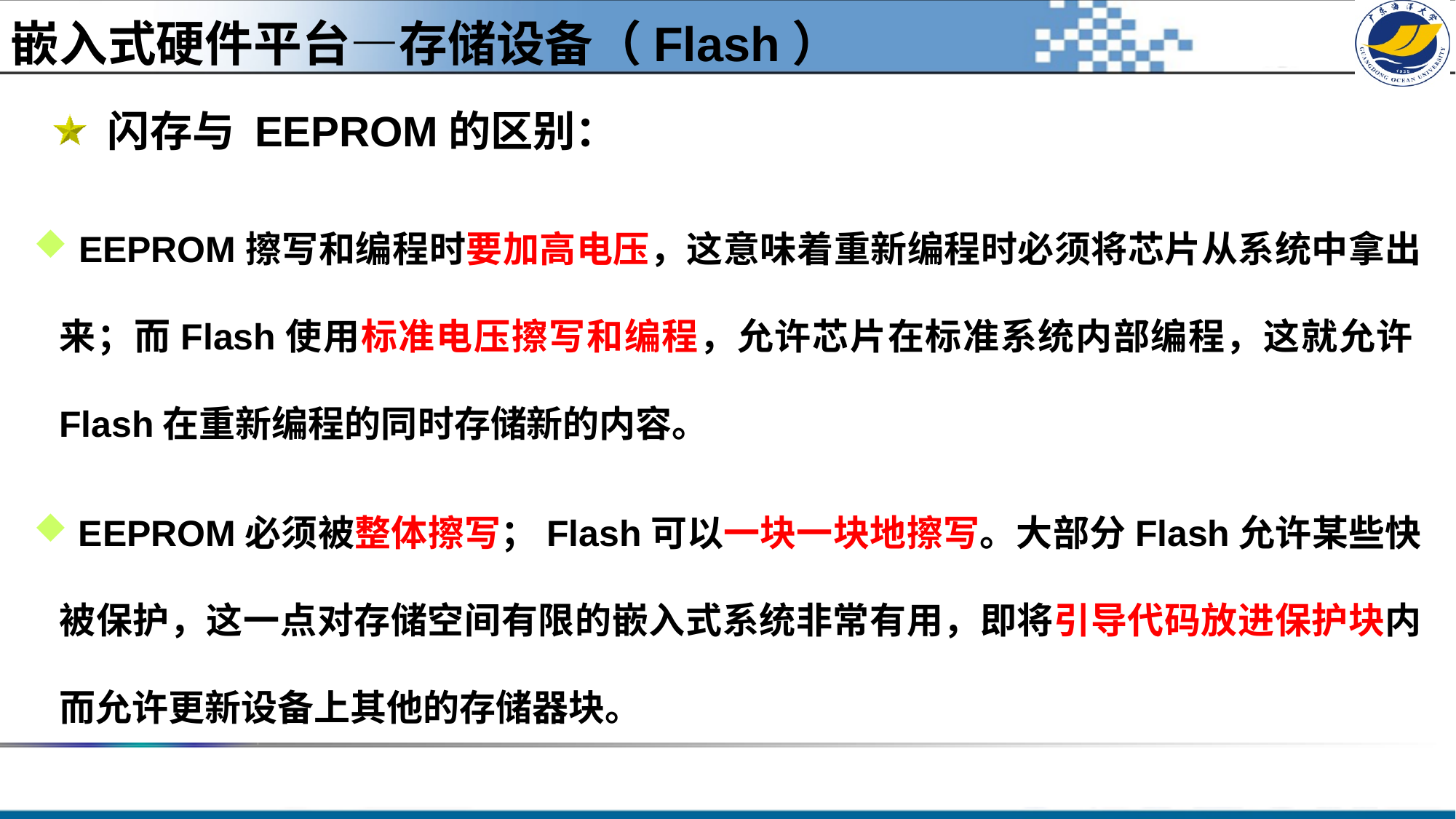

嵌入式硬件平台—存储设备（Flash）
#
 闪存与 EEPROM的区别：
 EEPROM擦写和编程时要加高电压，这意味着重新编程时必须将芯片从系统中拿出来；而Flash使用标准电压擦写和编程，允许芯片在标准系统内部编程，这就允许Flash在重新编程的同时存储新的内容。
 EEPROM必须被整体擦写；Flash可以一块一块地擦写。大部分Flash允许某些快被保护，这一点对存储空间有限的嵌入式系统非常有用，即将引导代码放进保护块内而允许更新设备上其他的存储器块。
61